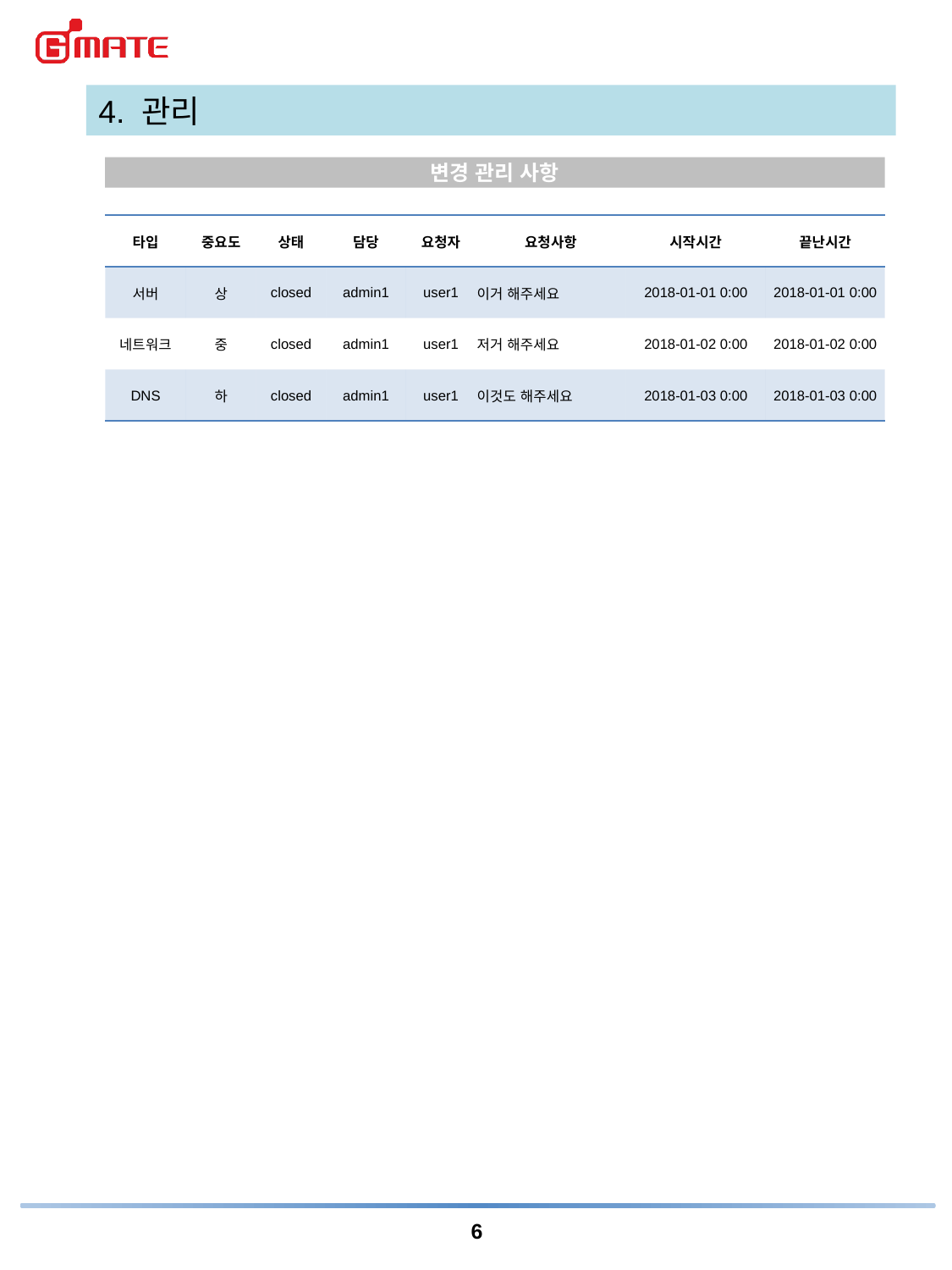

4. 관리
변경 관리 사항
| 타입 | 중요도 | 상태 | 담당 | 요청자 | 요청사항 | 시작시간 | 끝난시간 |
| --- | --- | --- | --- | --- | --- | --- | --- |
| 서버 | 상 | closed | admin1 | user1 | 이거 해주세요 | 2018-01-01 0:00 | 2018-01-01 0:00 |
| 네트워크 | 중 | closed | admin1 | user1 | 저거 해주세요 | 2018-01-02 0:00 | 2018-01-02 0:00 |
| DNS | 하 | closed | admin1 | user1 | 이것도 해주세요 | 2018-01-03 0:00 | 2018-01-03 0:00 |